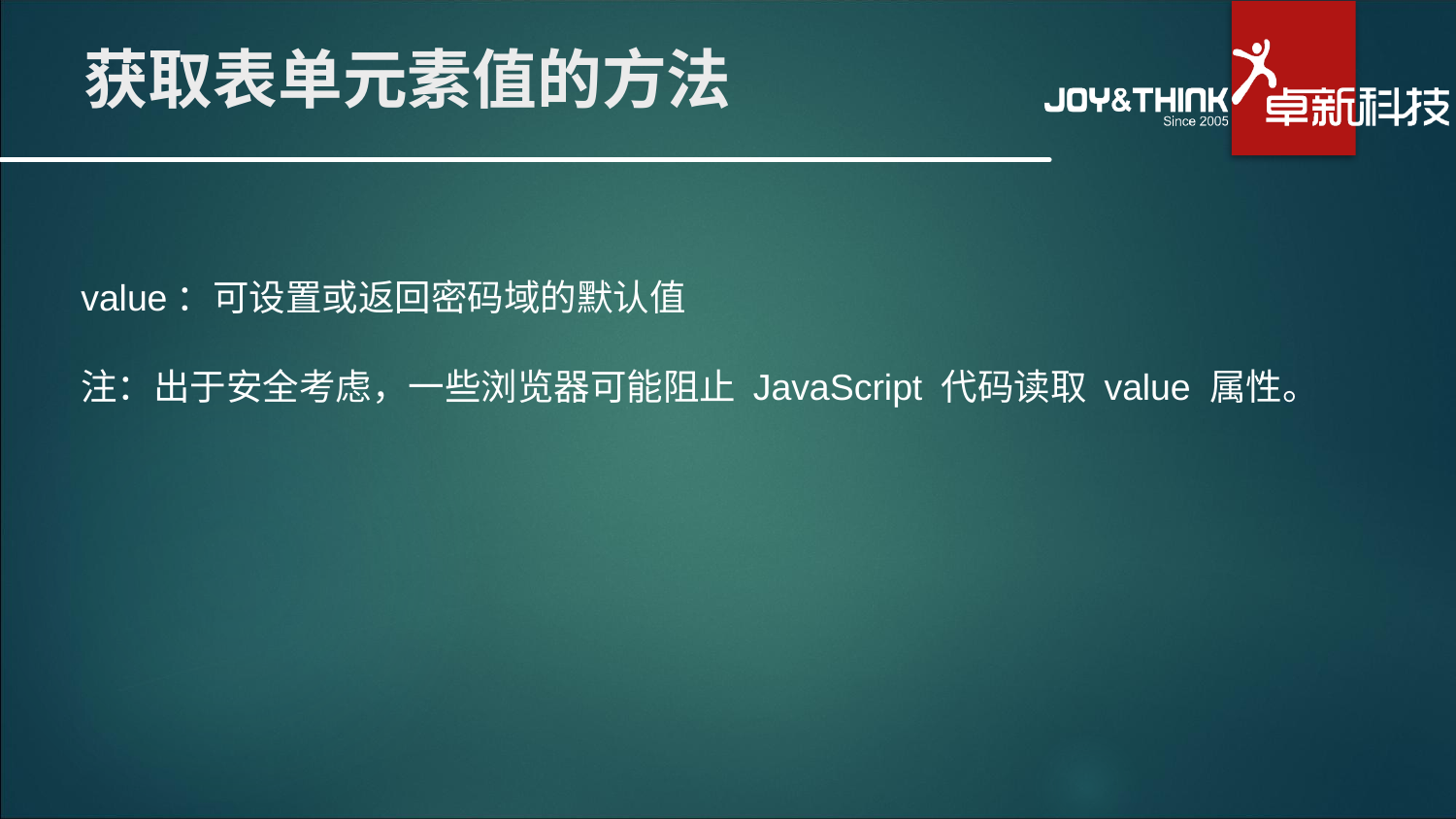

# 获取表单元素值的方法
value：可设置或返回密码域的默认值
注：出于安全考虑，一些浏览器可能阻止 JavaScript 代码读取 value 属性。